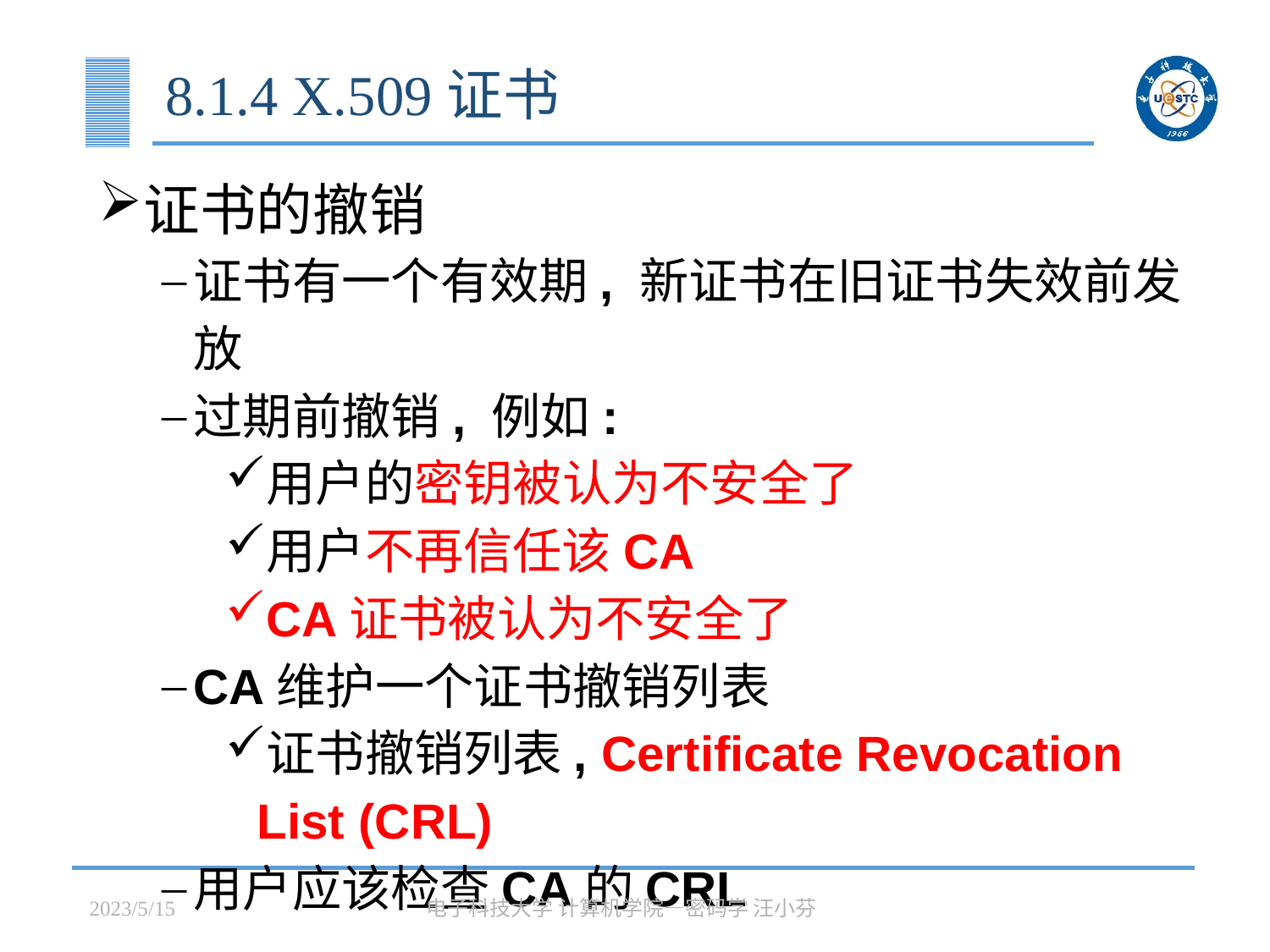

# 8.1.4 X.509证书
证书的撤销
证书有一个有效期, 新证书在旧证书失效前发放
过期前撤销, 例如:
用户的密钥被认为不安全了
用户不再信任该CA
CA证书被认为不安全了
CA维护一个证书撤销列表
证书撤销列表, Certificate Revocation List (CRL)
用户应该检查CA的CRL

2023/5/15
电子科技大学 计算机学院—密码学 汪小芬